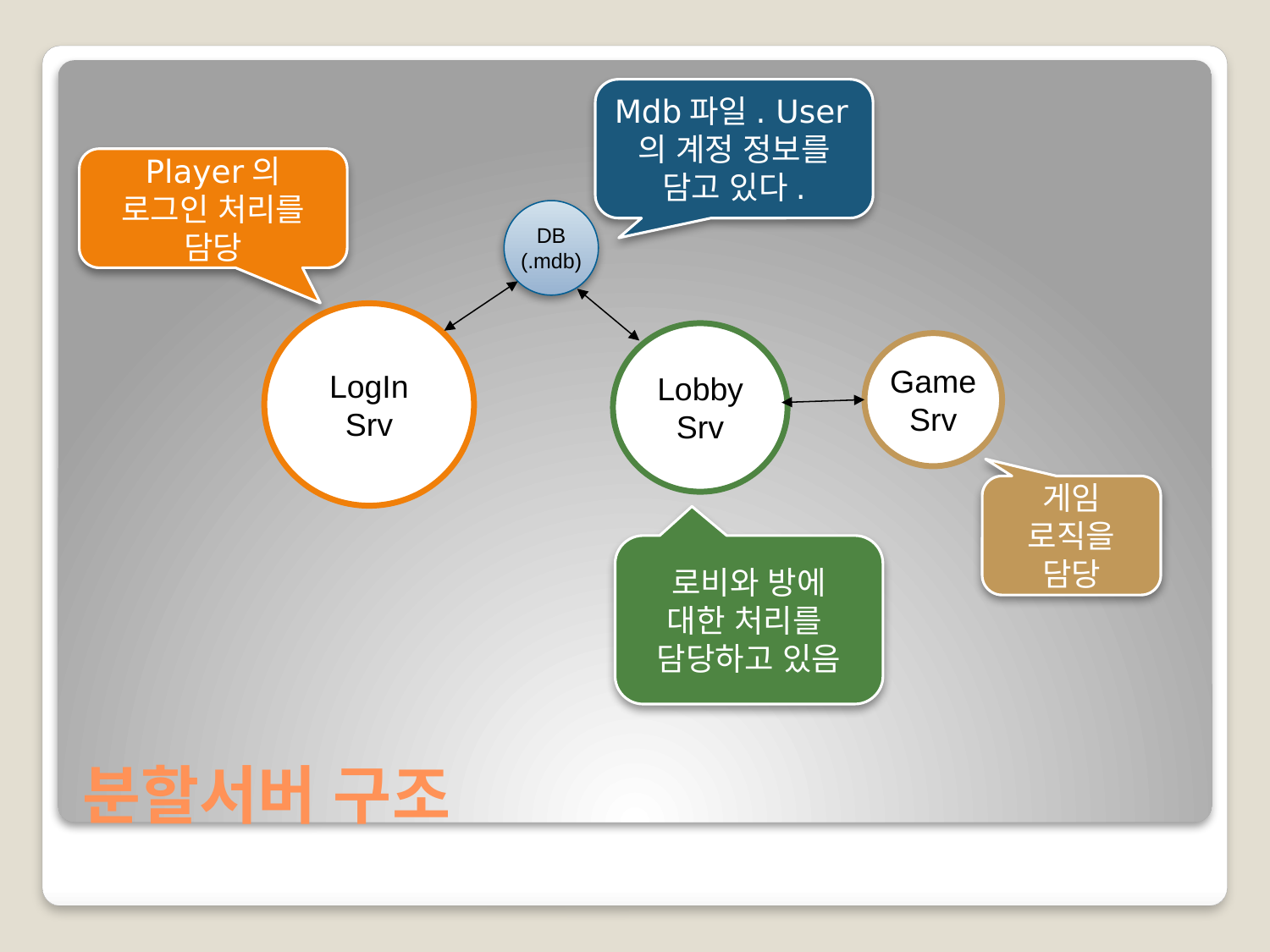

Mdb파일. User의 계정 정보를 담고 있다.
Player의 로그인 처리를 담당
DB
(.mdb)
LogIn
Srv
Lobby
Srv
Game
Srv
게임 로직을 담당
로비와 방에
대한 처리를
담당하고 있음
# 분할서버 구조